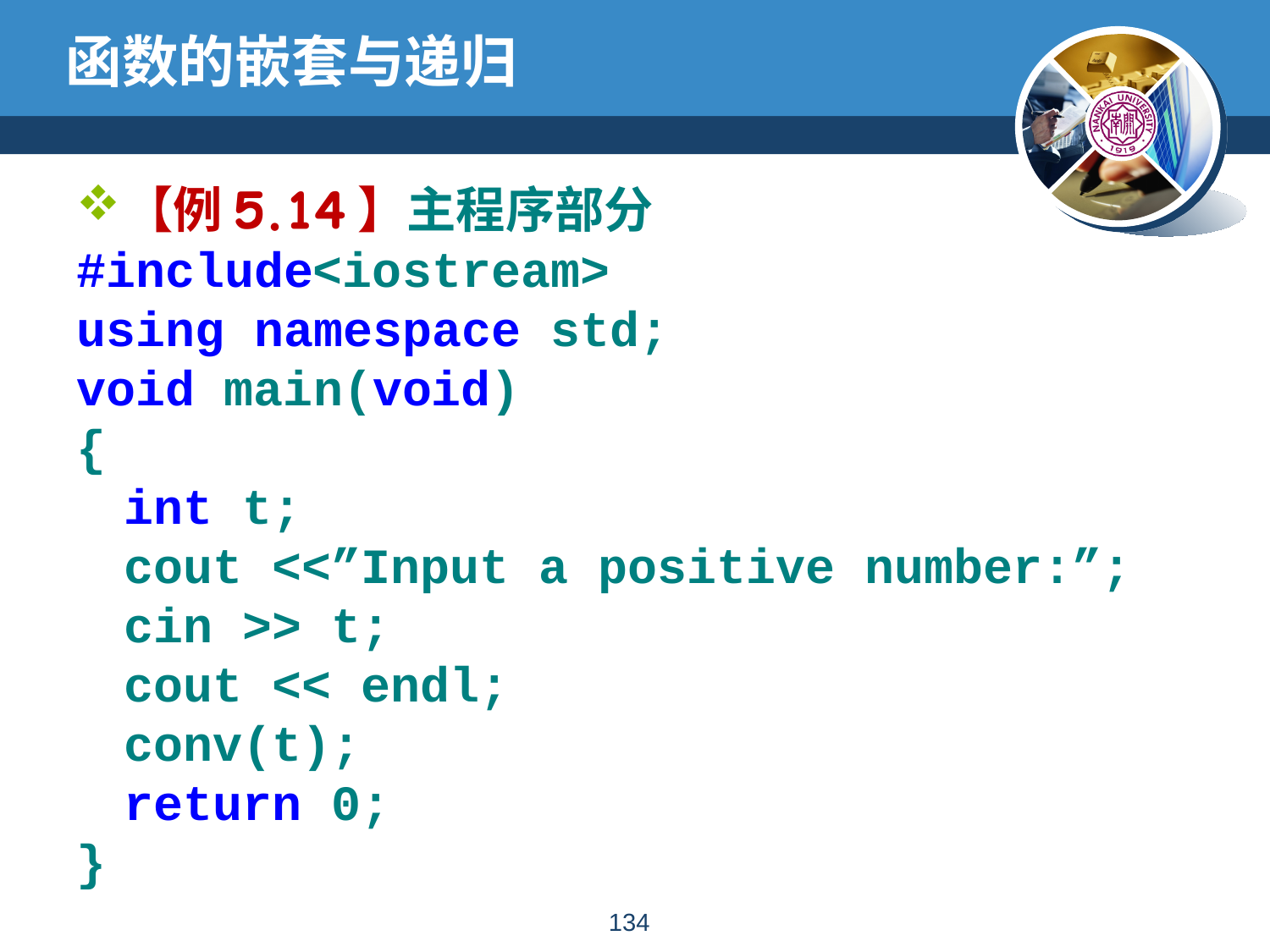

# 函数的嵌套与递归
【例5.14】主程序部分
#include<iostream>
using namespace std;
void main(void)
{
int t;
cout <<”Input a positive number:”;
cin >> t;
cout << endl;
conv(t);
	return 0;
}
134